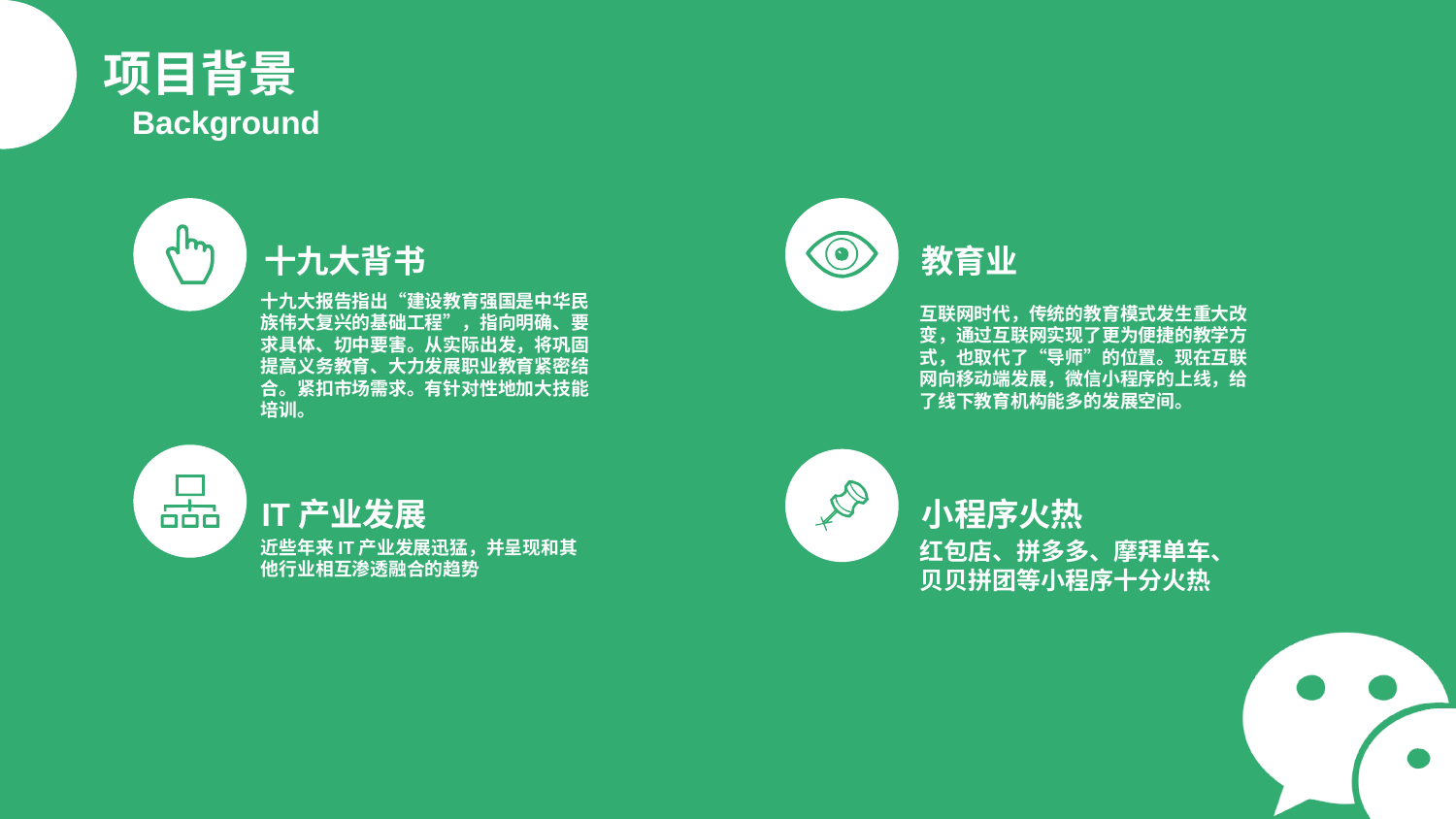

项目背景
Background

十九大背书
教育业
十九大报告指出“建设教育强国是中华民族伟大复兴的基础工程”，指向明确、要求具体、切中要害。从实际出发，将巩固提高义务教育、大力发展职业教育紧密结合。紧扣市场需求。有针对性地加大技能培训。
互联网时代，传统的教育模式发生重大改变，通过互联网实现了更为便捷的教学方式，也取代了“导师”的位置。现在互联网向移动端发展，微信小程序的上线，给了线下教育机构能多的发展空间。

IT产业发展
小程序火热
近些年来IT产业发展迅猛，并呈现和其他行业相互渗透融合的趋势
红包店、拼多多、摩拜单车、贝贝拼团等小程序十分火热